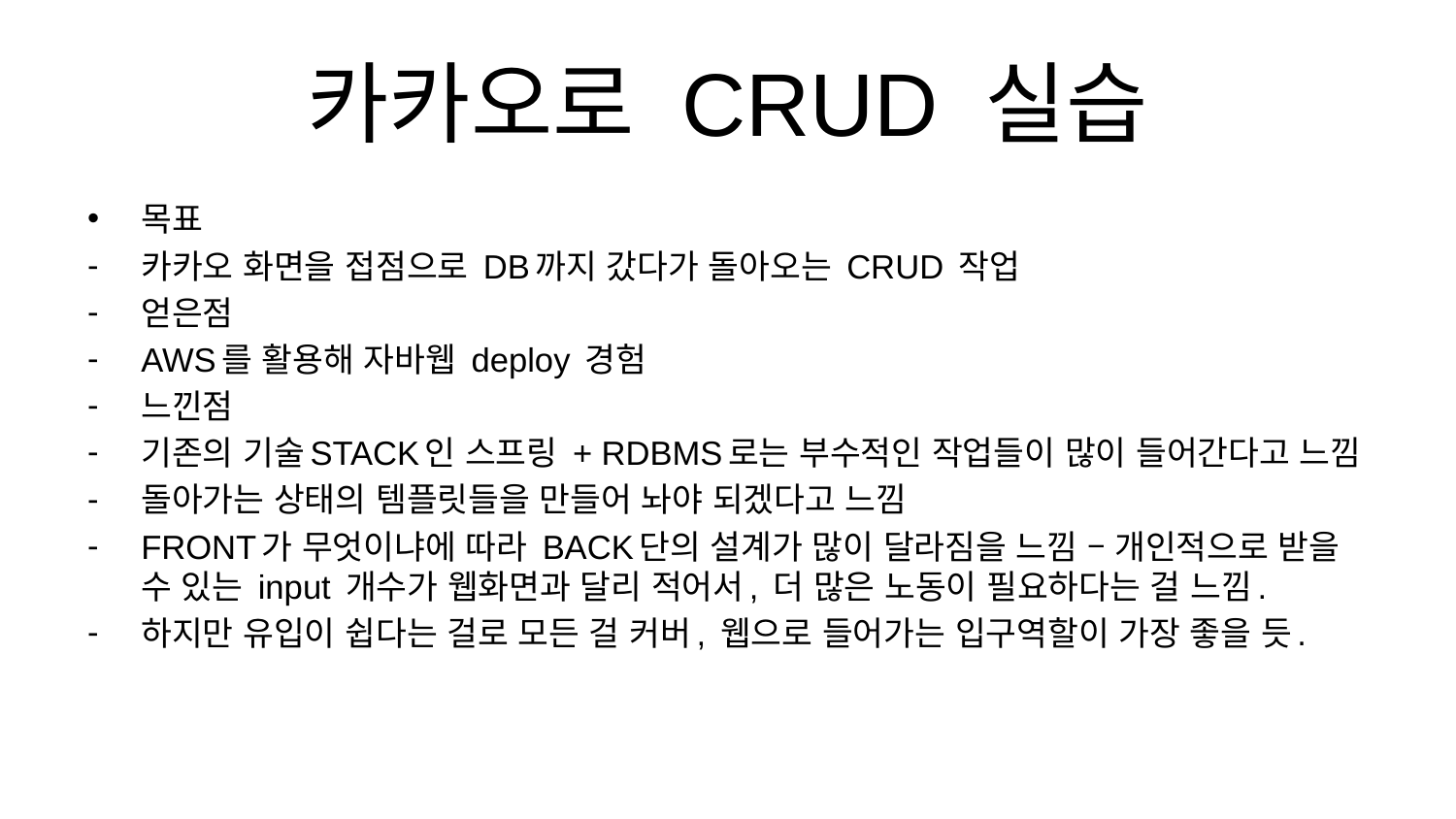

# 카카오로 CRUD 실습
목표
카카오 화면을 접점으로 DB까지 갔다가 돌아오는 CRUD 작업
얻은점
AWS를 활용해 자바웹 deploy 경험
느낀점
기존의 기술STACK인 스프링 + RDBMS로는 부수적인 작업들이 많이 들어간다고 느낌
돌아가는 상태의 템플릿들을 만들어 놔야 되겠다고 느낌
FRONT가 무엇이냐에 따라 BACK단의 설계가 많이 달라짐을 느낌 – 개인적으로 받을 수 있는 input 개수가 웹화면과 달리 적어서, 더 많은 노동이 필요하다는 걸 느낌.
하지만 유입이 쉽다는 걸로 모든 걸 커버, 웹으로 들어가는 입구역할이 가장 좋을 듯.